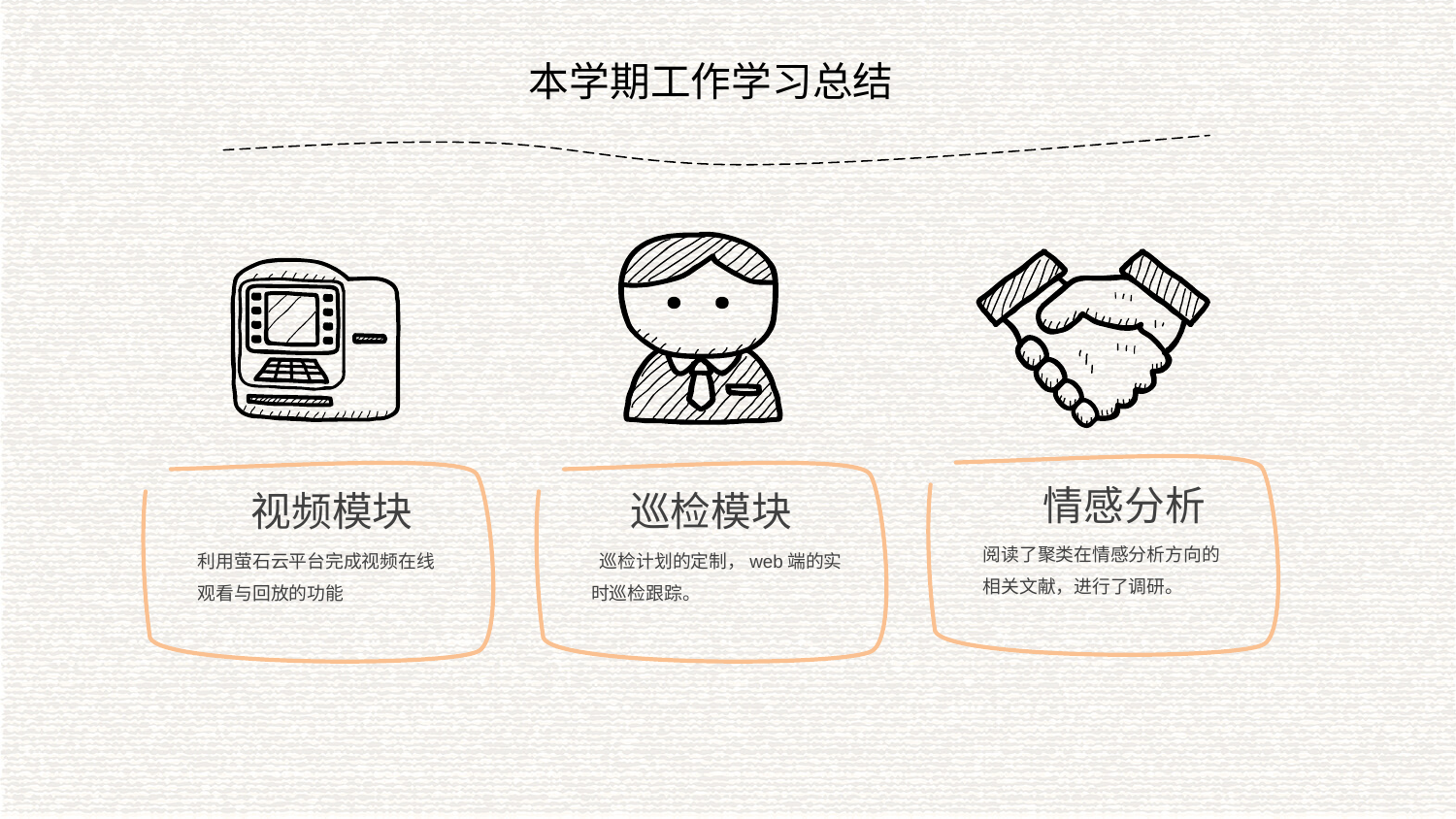

本学期工作学习总结

情感分析
视频模块
巡检模块
阅读了聚类在情感分析方向的相关文献，进行了调研。
利用萤石云平台完成视频在线观看与回放的功能
 巡检计划的定制，web端的实时巡检跟踪。